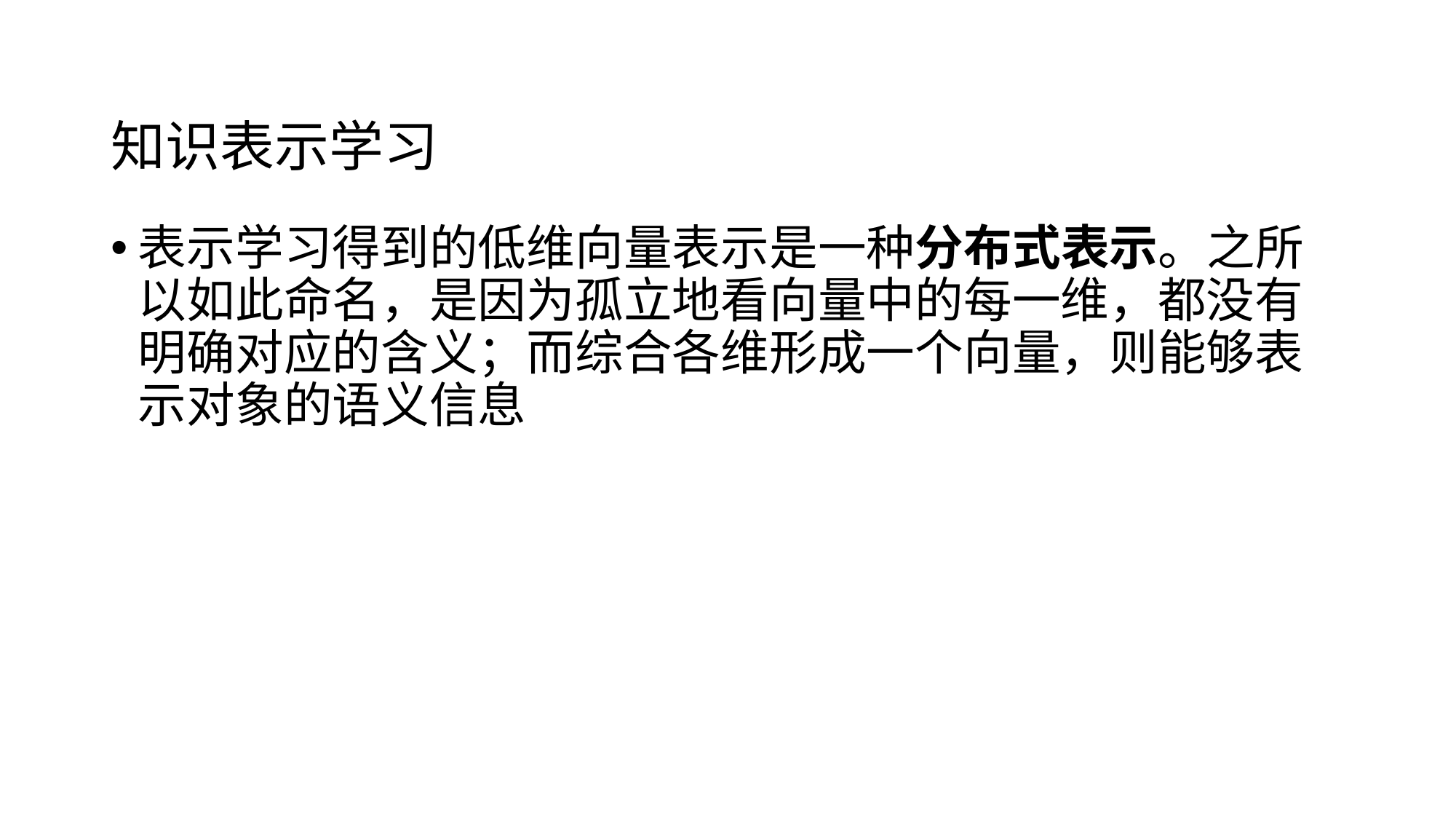

# 知识表示学习
表示学习得到的低维向量表示是一种分布式表示。之所以如此命名，是因为孤立地看向量中的每一维，都没有明确对应的含义；而综合各维形成一个向量，则能够表示对象的语义信息